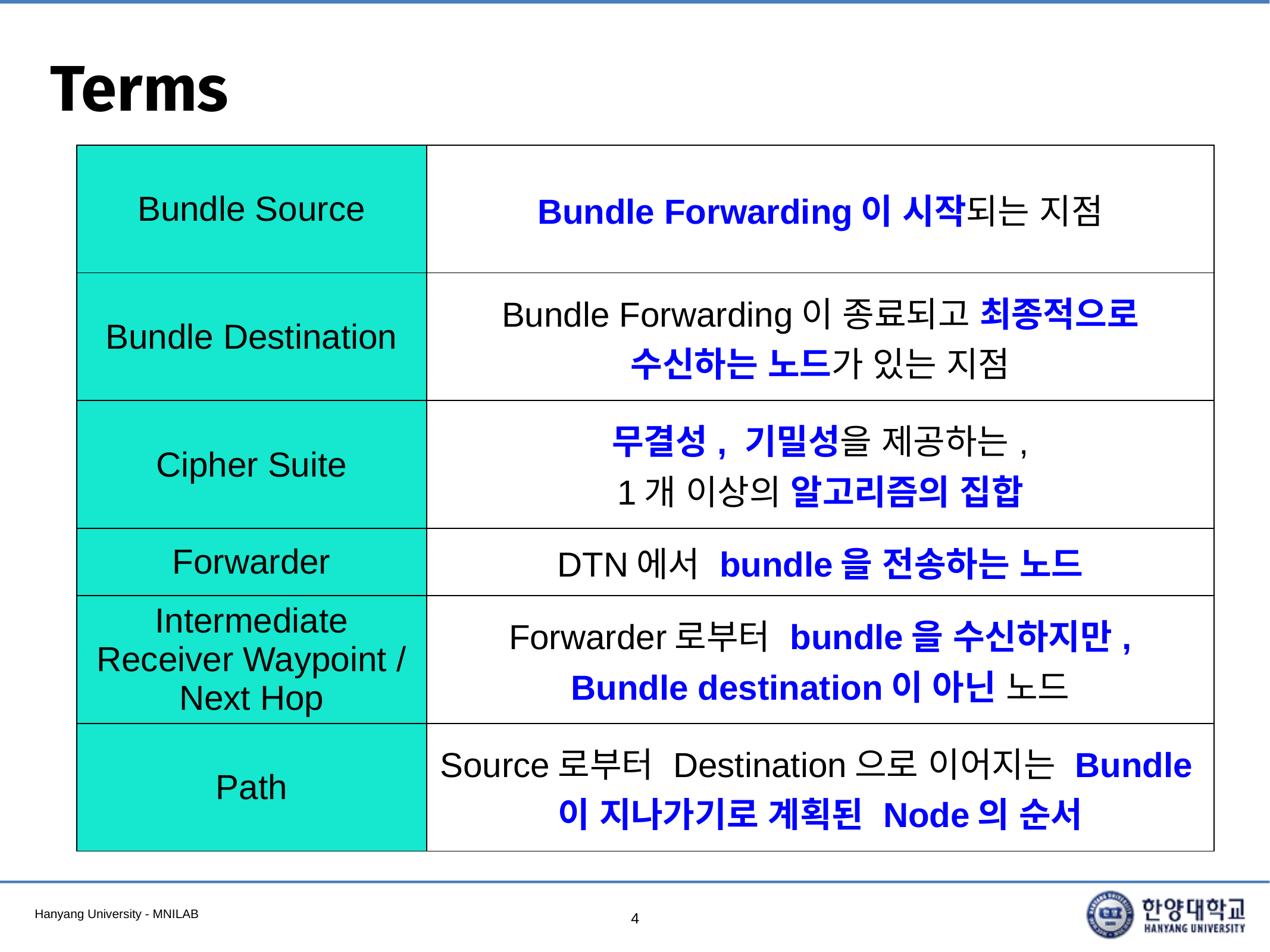

# Terms
| Bundle Source | Bundle Forwarding이 시작되는 지점 |
| --- | --- |
| Bundle Destination | Bundle Forwarding이 종료되고 최종적으로 수신하는 노드가 있는 지점 |
| Cipher Suite | 무결성, 기밀성을 제공하는, 1개 이상의 알고리즘의 집합 |
| Forwarder | DTN에서 bundle을 전송하는 노드 |
| Intermediate Receiver Waypoint / Next Hop | Forwarder로부터 bundle을 수신하지만, Bundle destination이 아닌 노드 |
| Path | Source로부터 Destination으로 이어지는 Bundle이 지나가기로 계획된 Node의 순서 |
4